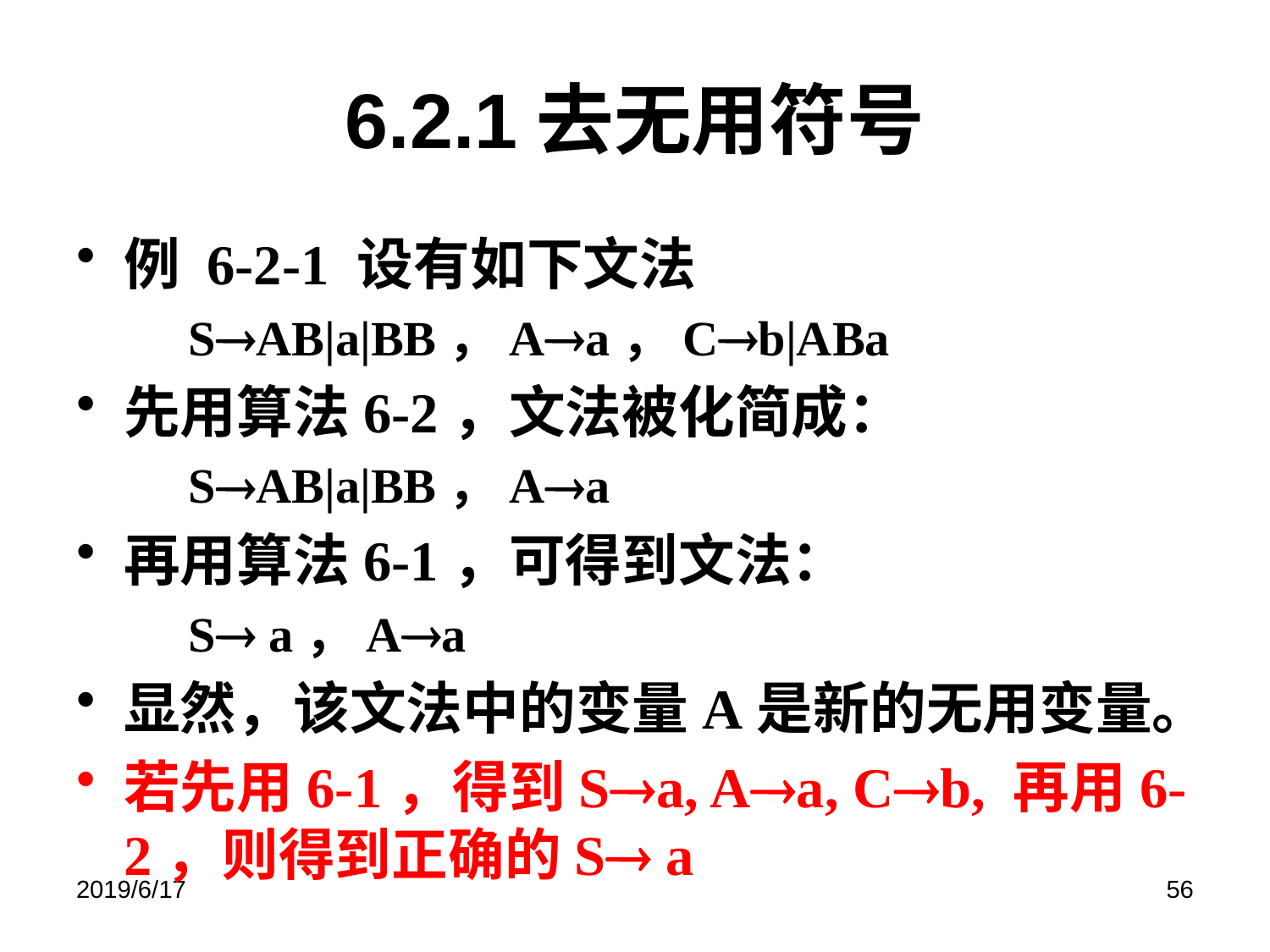

# 6.2.1去无用符号
例 6-2-1 设有如下文法
    S→AB|a|BB，A→a，C→b|ABa
先用算法6-2，文法被化简成：
    S→AB|a|BB，A→a
再用算法6-1，可得到文法：
    S→ a，A→a
显然，该文法中的变量A是新的无用变量。
若先用6-1，得到S→a, A→a, C→b, 再用6-2，则得到正确的S→ a

2019/6/17
56